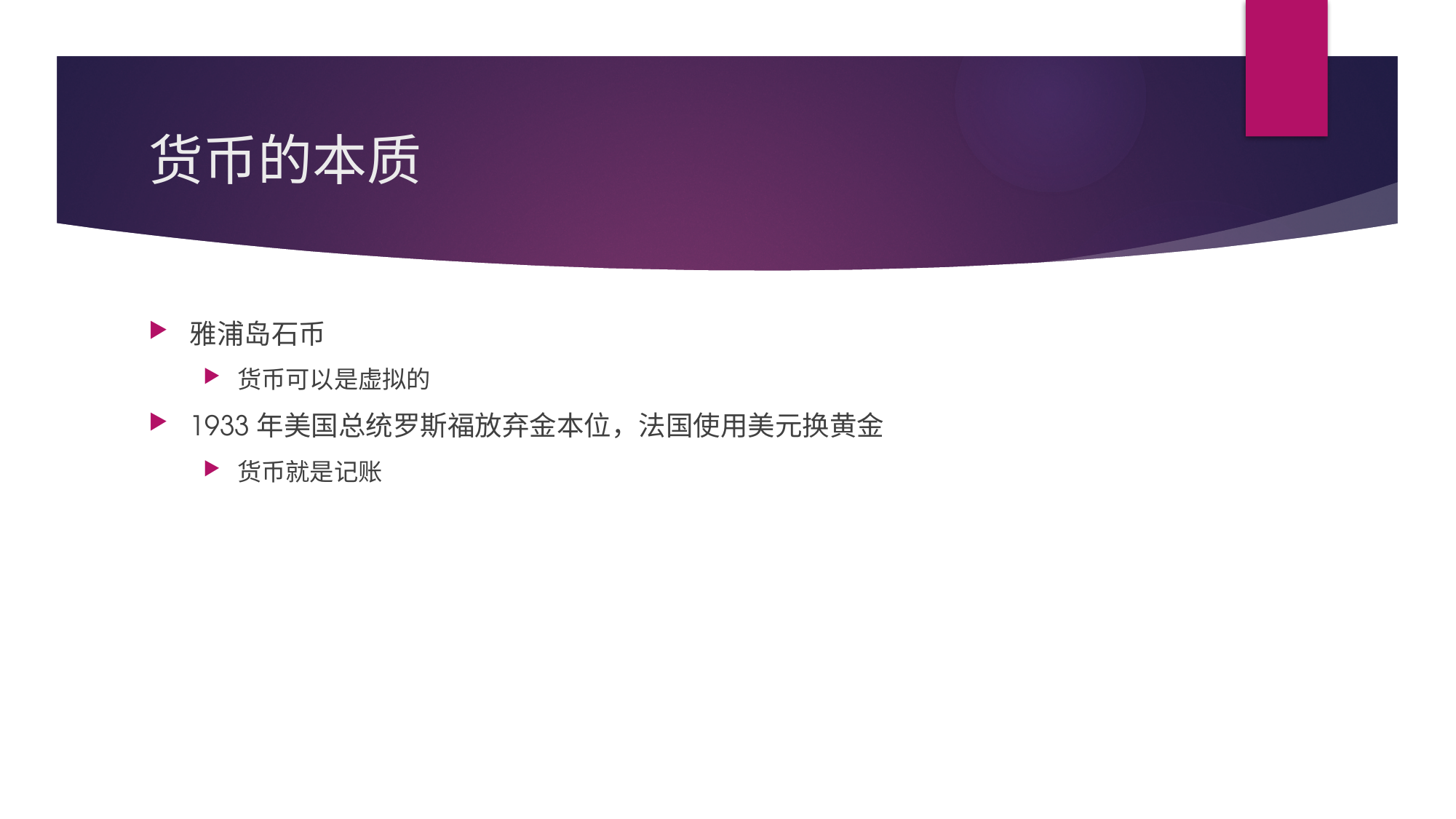

# 货币的本质
雅浦岛石币
货币可以是虚拟的
1933年美国总统罗斯福放弃金本位，法国使用美元换黄金
货币就是记账